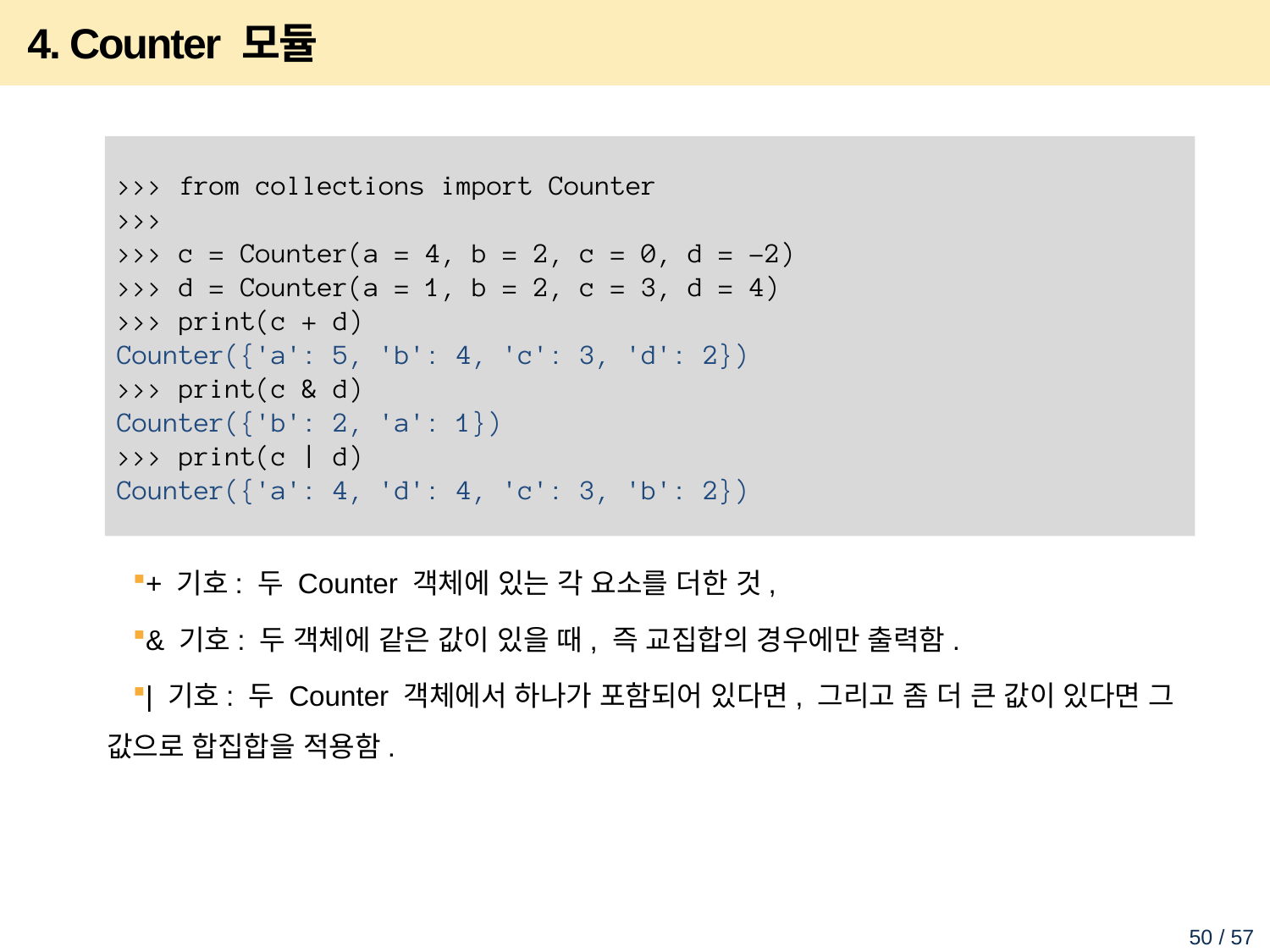

# 4. Counter 모듈

+ 기호: 두 Counter 객체에 있는 각 요소를 더한 것,
& 기호: 두 객체에 같은 값이 있을 때, 즉 교집합의 경우에만 출력함.
| 기호: 두 Counter 객체에서 하나가 포함되어 있다면, 그리고 좀 더 큰 값이 있다면 그 값으로 합집합을 적용함.

>>> from collections import Counter
>>>
>>> c = Counter(a = 4, b = 2, c = 0, d = -2)
>>> d = Counter(a = 1, b = 2, c = 3, d = 4)
>>> print(c + d)
Counter({'a': 5, 'b': 4, 'c': 3, 'd': 2})
>>> print(c & d)
Counter({'b': 2, 'a': 1})
>>> print(c | d)
Counter({'a': 4, 'd': 4, 'c': 3, 'b': 2})